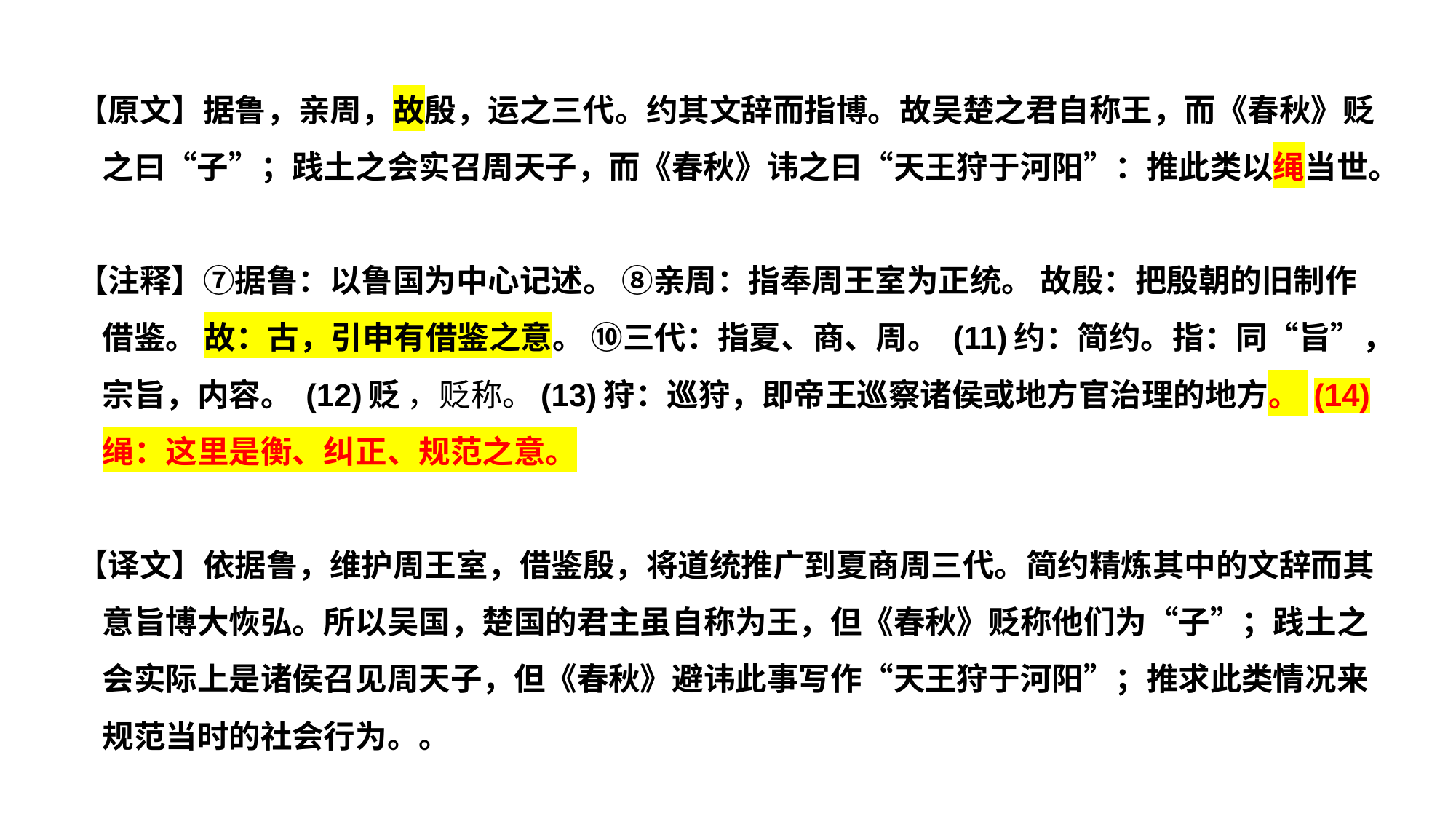

【原文】据鲁，亲周，故殷，运之三代。约其文辞而指博。故吴楚之君自称王，而《春秋》贬之曰“子”；践土之会实召周天子，而《春秋》讳之曰“天王狩于河阳”：推此类以绳当世。

【注释】⑦据鲁：以鲁国为中心记述。 ⑧亲周：指奉周王室为正统。 故殷：把殷朝的旧制作借鉴。 故：古，引申有借鉴之意。 ⑩三代：指夏、商、周。 (11)约：简约。指：同“旨”，宗旨，内容。 (12)贬 ，贬称。(13)狩：巡狩，即帝王巡察诸侯或地方官治理的地方。 (14)绳：这里是衡、纠正、规范之意。

【译文】依据鲁，维护周王室，借鉴殷，将道统推广到夏商周三代。简约精炼其中的文辞而其意旨博大恢弘。所以吴国，楚国的君主虽自称为王，但《春秋》贬称他们为“子”；践土之会实际上是诸侯召见周天子，但《春秋》避讳此事写作“天王狩于河阳”；推求此类情况来规范当时的社会行为。。